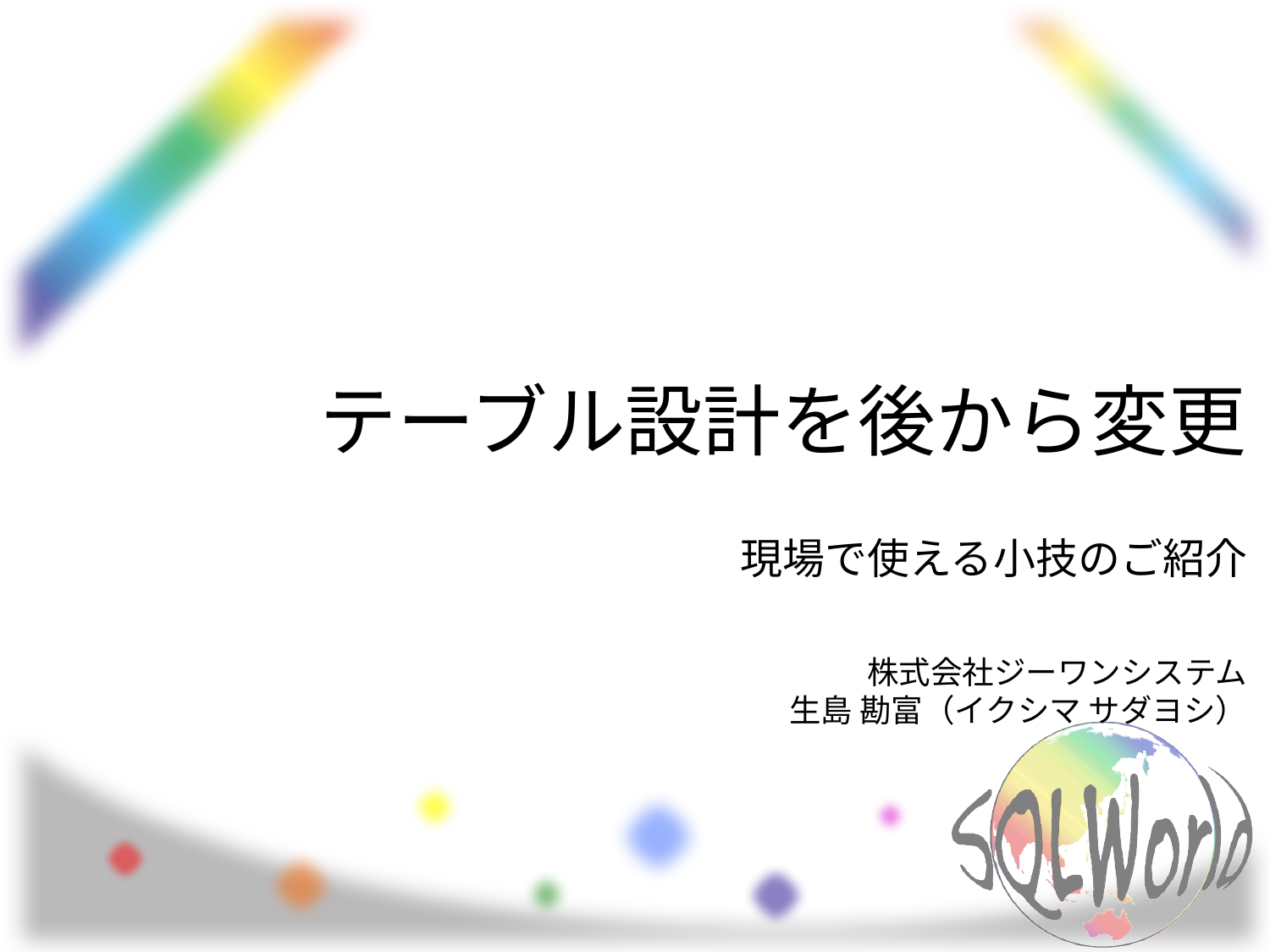

# テーブル設計を後から変更
現場で使える小技のご紹介
株式会社ジーワンシステム
生島 勘富（イクシマ サダヨシ）